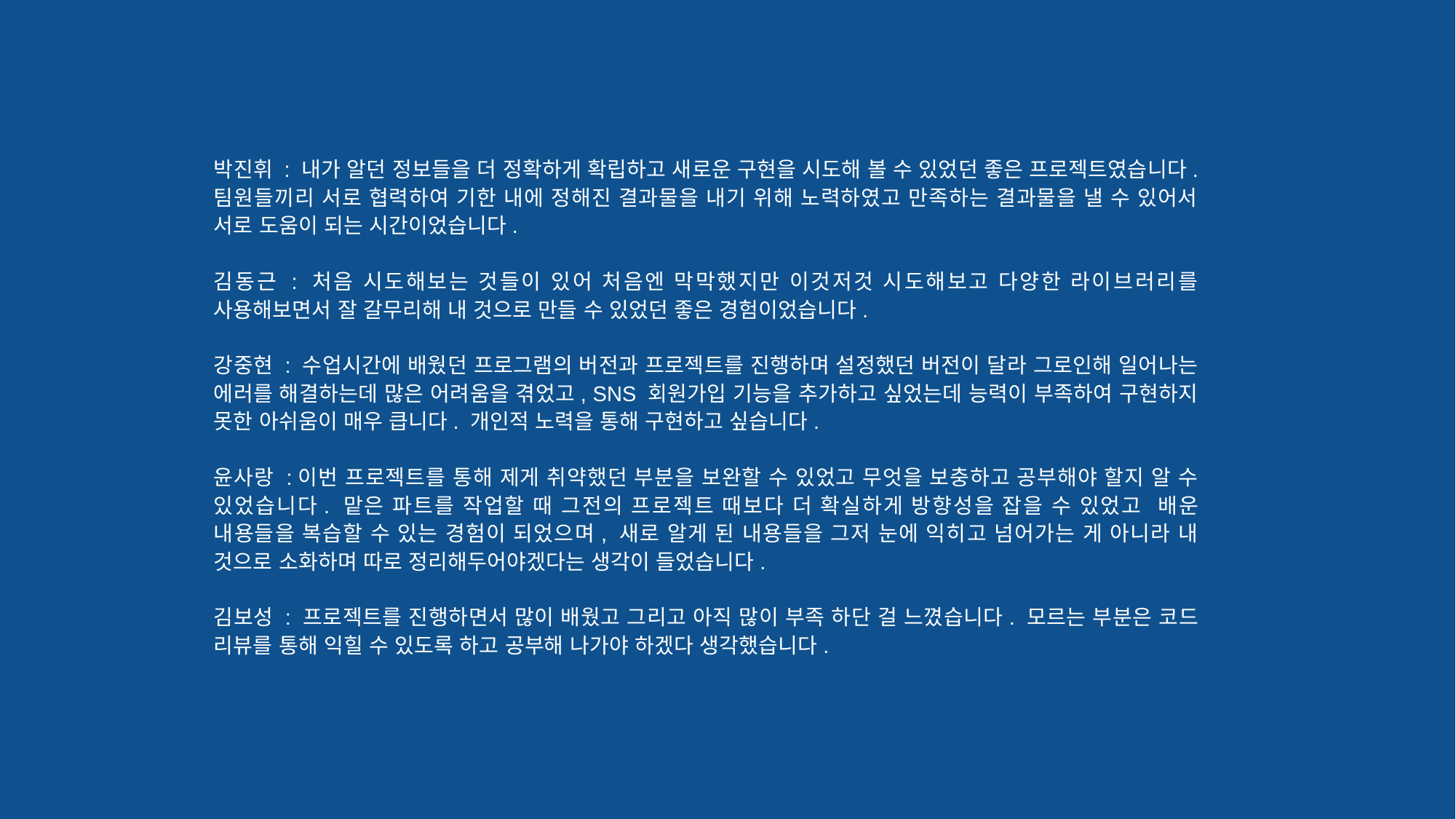

박진휘 : 내가 알던 정보들을 더 정확하게 확립하고 새로운 구현을 시도해 볼 수 있었던 좋은 프로젝트였습니다. 팀원들끼리 서로 협력하여 기한 내에 정해진 결과물을 내기 위해 노력하였고 만족하는 결과물을 낼 수 있어서 서로 도움이 되는 시간이었습니다.

김동근 : 처음 시도해보는 것들이 있어 처음엔 막막했지만 이것저것 시도해보고 다양한 라이브러리를 사용해보면서 잘 갈무리해 내 것으로 만들 수 있었던 좋은 경험이었습니다.

강중현 : 수업시간에 배웠던 프로그램의 버전과 프로젝트를 진행하며 설정했던 버전이 달라 그로인해 일어나는 에러를 해결하는데 많은 어려움을 겪었고, SNS 회원가입 기능을 추가하고 싶었는데 능력이 부족하여 구현하지 못한 아쉬움이 매우 큽니다. 개인적 노력을 통해 구현하고 싶습니다.

윤사랑 :이번 프로젝트를 통해 제게 취약했던 부분을 보완할 수 있었고 무엇을 보충하고 공부해야 할지 알 수 있었습니다. 맡은 파트를 작업할 때 그전의 프로젝트 때보다 더 확실하게 방향성을 잡을 수 있었고  배운 내용들을 복습할 수 있는 경험이 되었으며, 새로 알게 된 내용들을 그저 눈에 익히고 넘어가는 게 아니라 내 것으로 소화하며 따로 정리해두어야겠다는 생각이 들었습니다.

김보성 : 프로젝트를 진행하면서 많이 배웠고 그리고 아직 많이 부족 하단 걸 느꼈습니다. 모르는 부분은 코드 리뷰를 통해 익힐 수 있도록 하고 공부해 나가야 하겠다 생각했습니다.